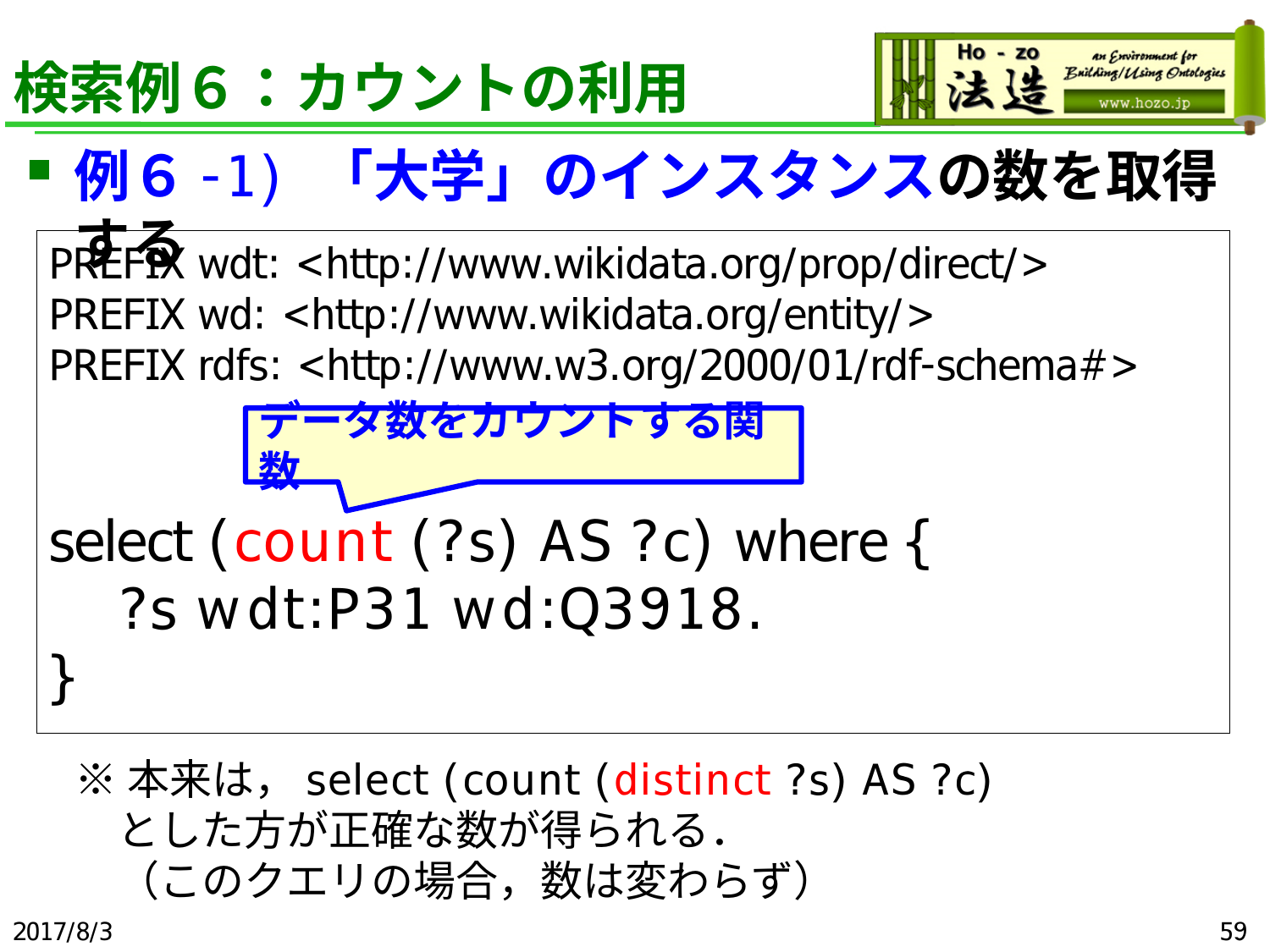

# 検索例６：カウントの利用
例６-1) 「大学」のインスタンスの数を取得する
PREFIX wdt: <http://www.wikidata.org/prop/direct/>
PREFIX wd: <http://www.wikidata.org/entity/>
PREFIX rdfs: <http://www.w3.org/2000/01/rdf-schema#>

select (count (?s) AS ?c) where {
　?s wdt:P31 wd:Q3918.
}
データ数をカウントする関数
※本来は，select (count (distinct ?s) AS ?c)
　とした方が正確な数が得られる．
　（このクエリの場合，数は変わらず）
2017/8/3
59